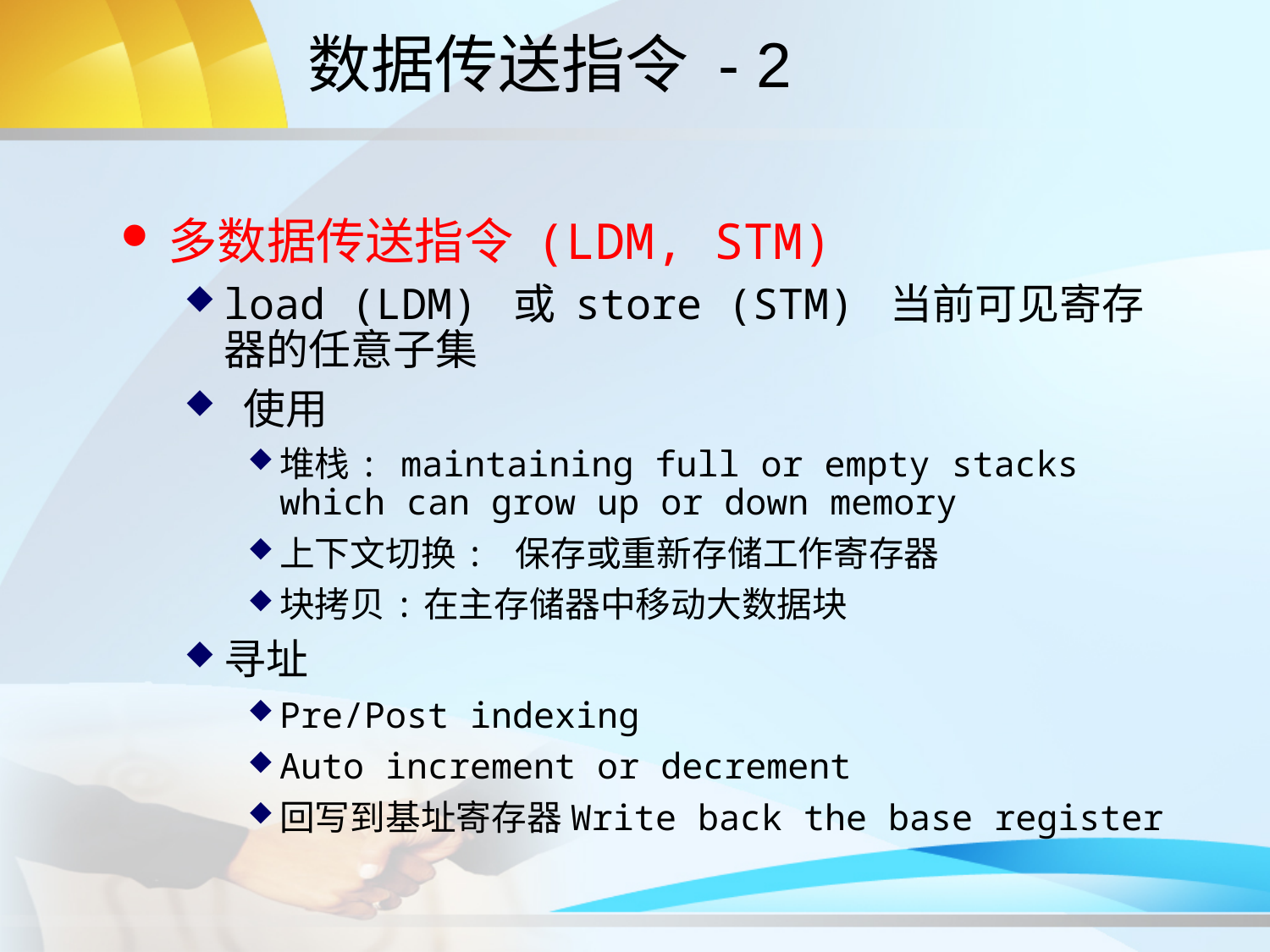

# 数据传送指令 - 2
多数据传送指令 (LDM, STM)
load (LDM) 或 store (STM) 当前可见寄存器的任意子集
 使用
堆栈: maintaining full or empty stacks which can grow up or down memory
上下文切换: 保存或重新存储工作寄存器
块拷贝:在主存储器中移动大数据块
寻址
Pre/Post indexing
Auto increment or decrement
回写到基址寄存器Write back the base register